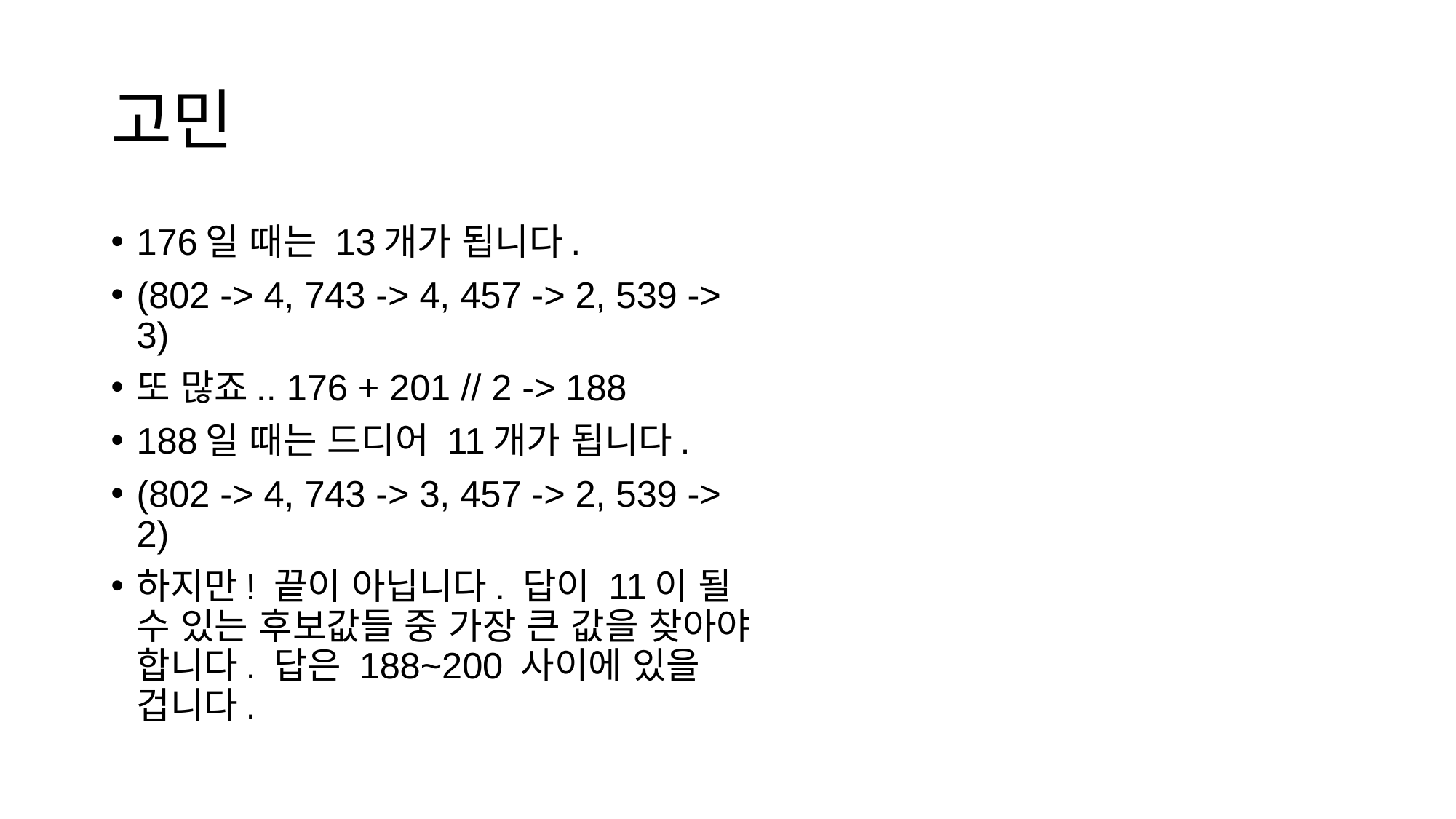

# 고민
176일 때는 13개가 됩니다.
(802 -> 4, 743 -> 4, 457 -> 2, 539 -> 3)
또 많죠.. 176 + 201 // 2 -> 188
188일 때는 드디어 11개가 됩니다.
(802 -> 4, 743 -> 3, 457 -> 2, 539 -> 2)
하지만! 끝이 아닙니다. 답이 11이 될 수 있는 후보값들 중 가장 큰 값을 찾아야 합니다. 답은 188~200 사이에 있을 겁니다.